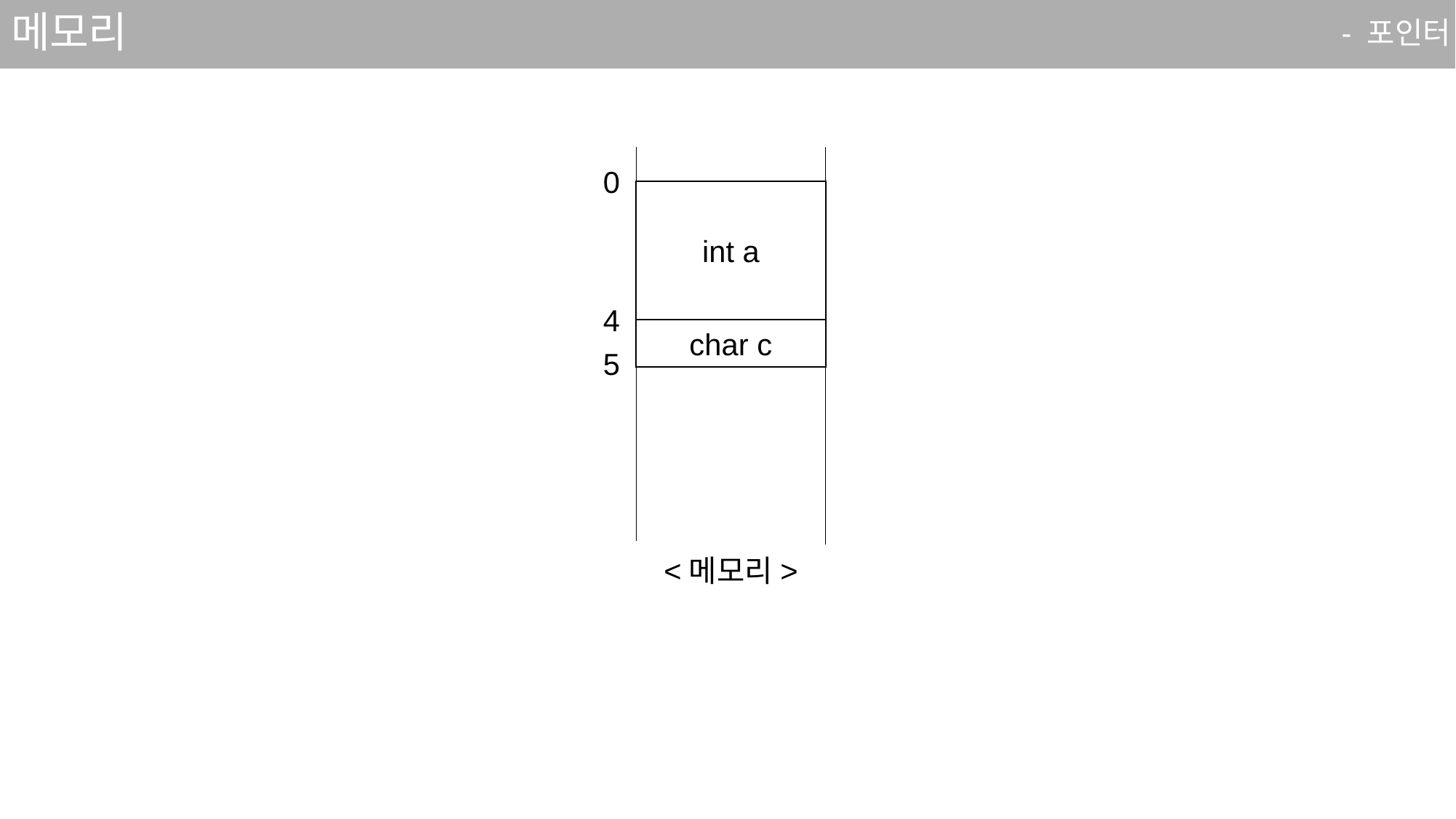

# 메모리
- 포인터
0
int a
4
char c
5
<메모리>